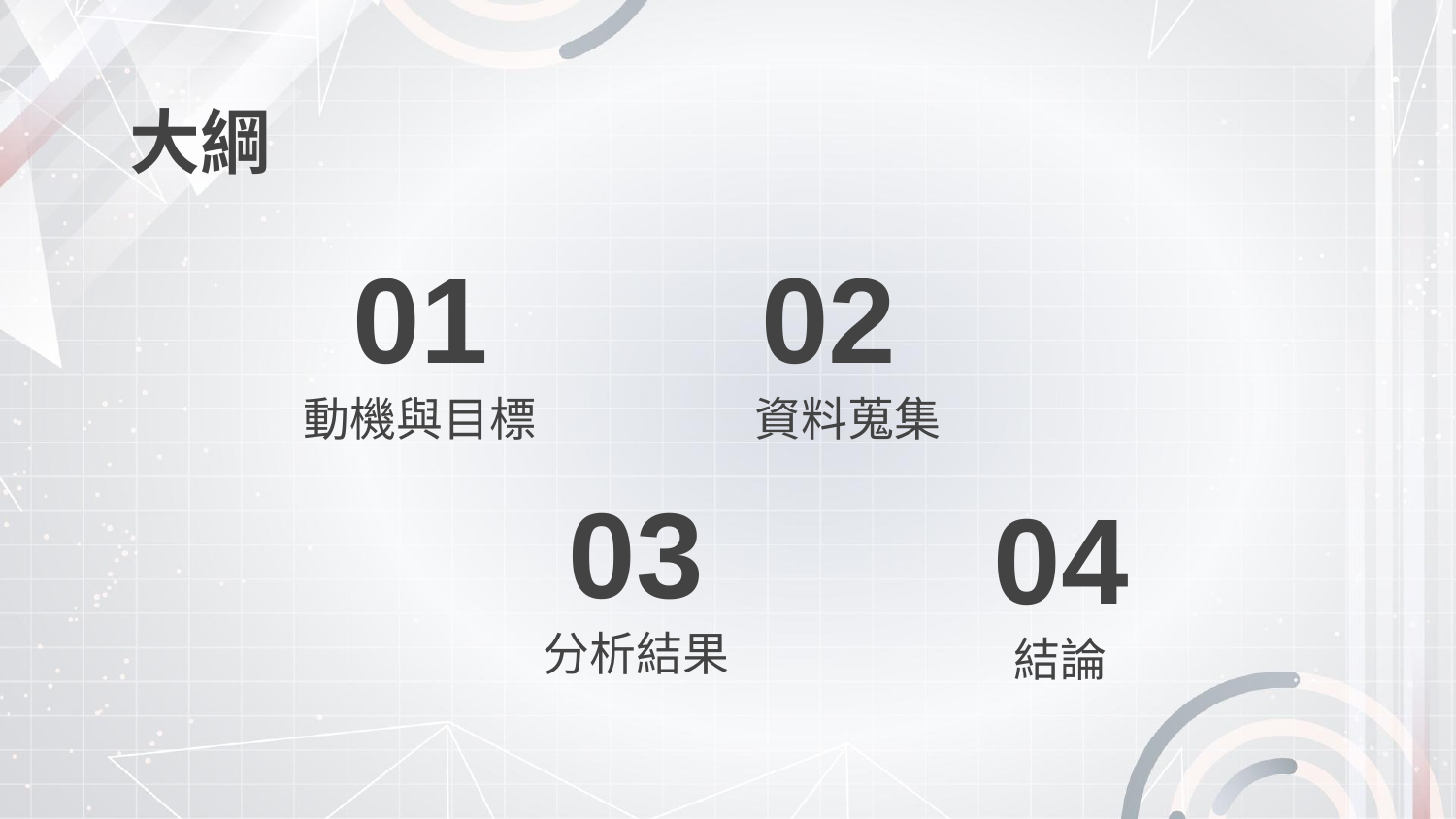

大綱
# 01
02
動機與目標
資料蒐集
03
04
分析結果
結論